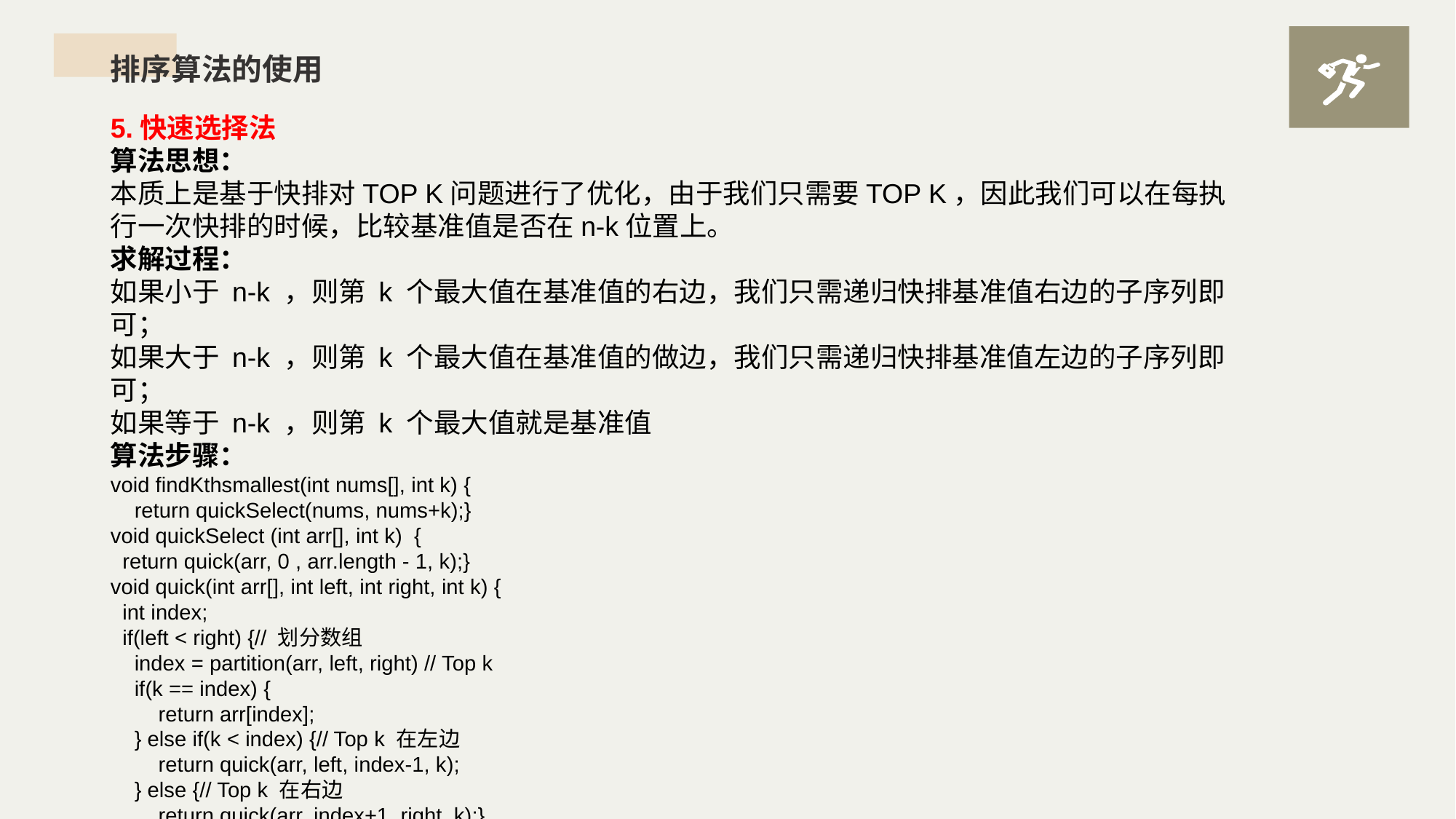

排序算法的使用

5.快速选择法
算法思想：
本质上是基于快排对TOP K问题进行了优化，由于我们只需要TOP K，因此我们可以在每执行一次快排的时候，比较基准值是否在n-k位置上。
求解过程：
如果小于 n-k ，则第 k 个最大值在基准值的右边，我们只需递归快排基准值右边的子序列即可；
如果大于 n-k ，则第 k 个最大值在基准值的做边，我们只需递归快排基准值左边的子序列即可；
如果等于 n-k ，则第 k 个最大值就是基准值
算法步骤：
void findKthsmallest(int nums[], int k) {
    return quickSelect(nums, nums+k);}
void quickSelect (int arr[], int k)  {
  return quick(arr, 0 , arr.length - 1, k);}
void quick(int arr[], int left, int right, int k) {
  int index;
  if(left < right) {// 划分数组
    index = partition(arr, left, right) // Top k
    if(k == index) {
        return arr[index];
    } else if(k < index) {// Top k 在左边
        return quick(arr, left, index-1, k);
    } else {// Top k 在右边
        return quick(arr, index+1, right, k);}
  }
return arr[left];}